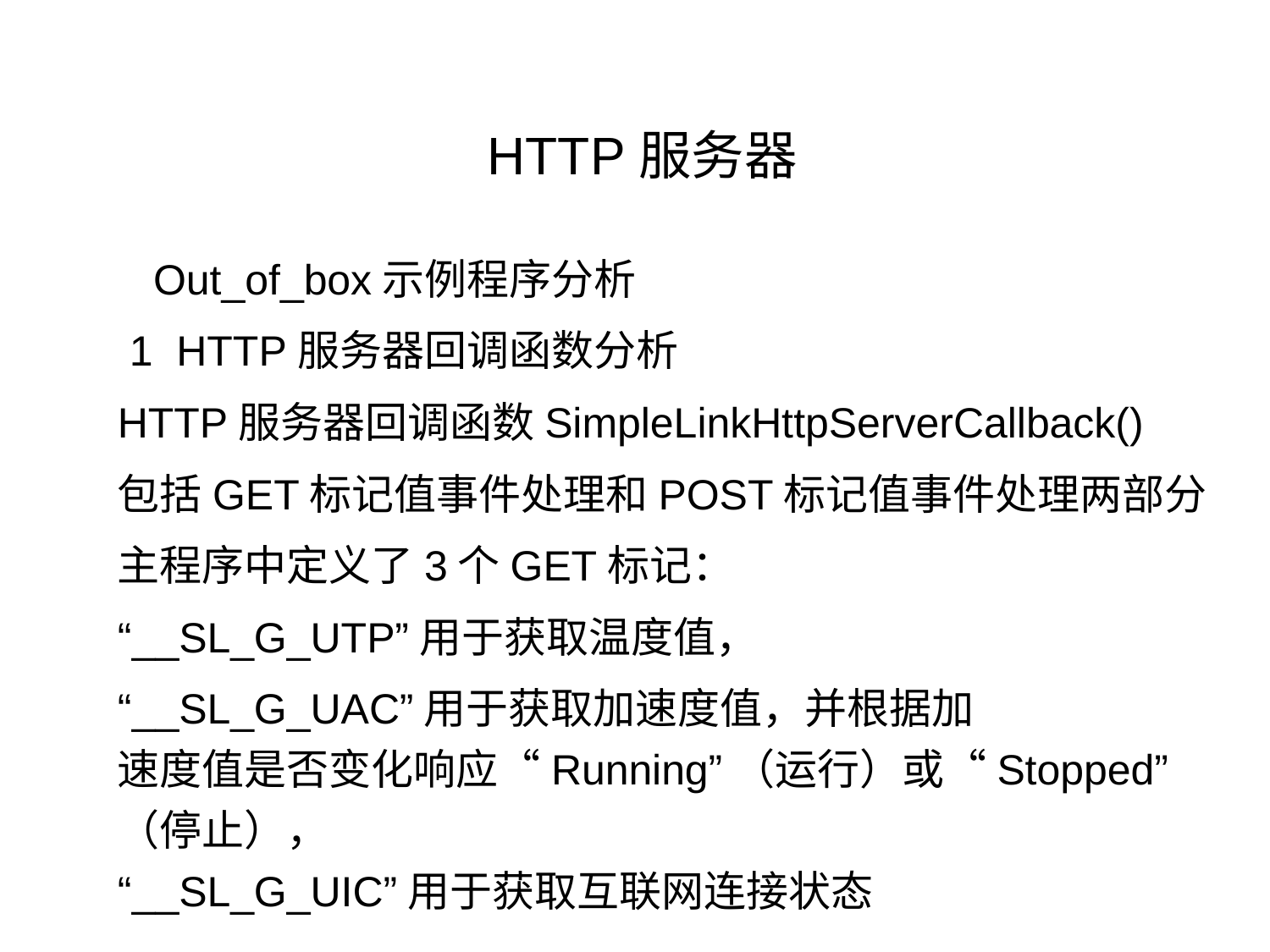

HTTP服务器
   Out_of_box示例程序分析
 1  HTTP服务器回调函数分析
HTTP服务器回调函数SimpleLinkHttpServerCallback()
包括GET标记值事件处理和POST标记值事件处理两部分
主程序中定义了3个GET标记：
“__SL_G_UTP”用于获取温度值，
“__SL_G_UAC”用于获取加速度值，并根据加
速度值是否变化响应“Running”（运行）或“Stopped”（停止），
“__SL_G_UIC”用于获取互联网连接状态